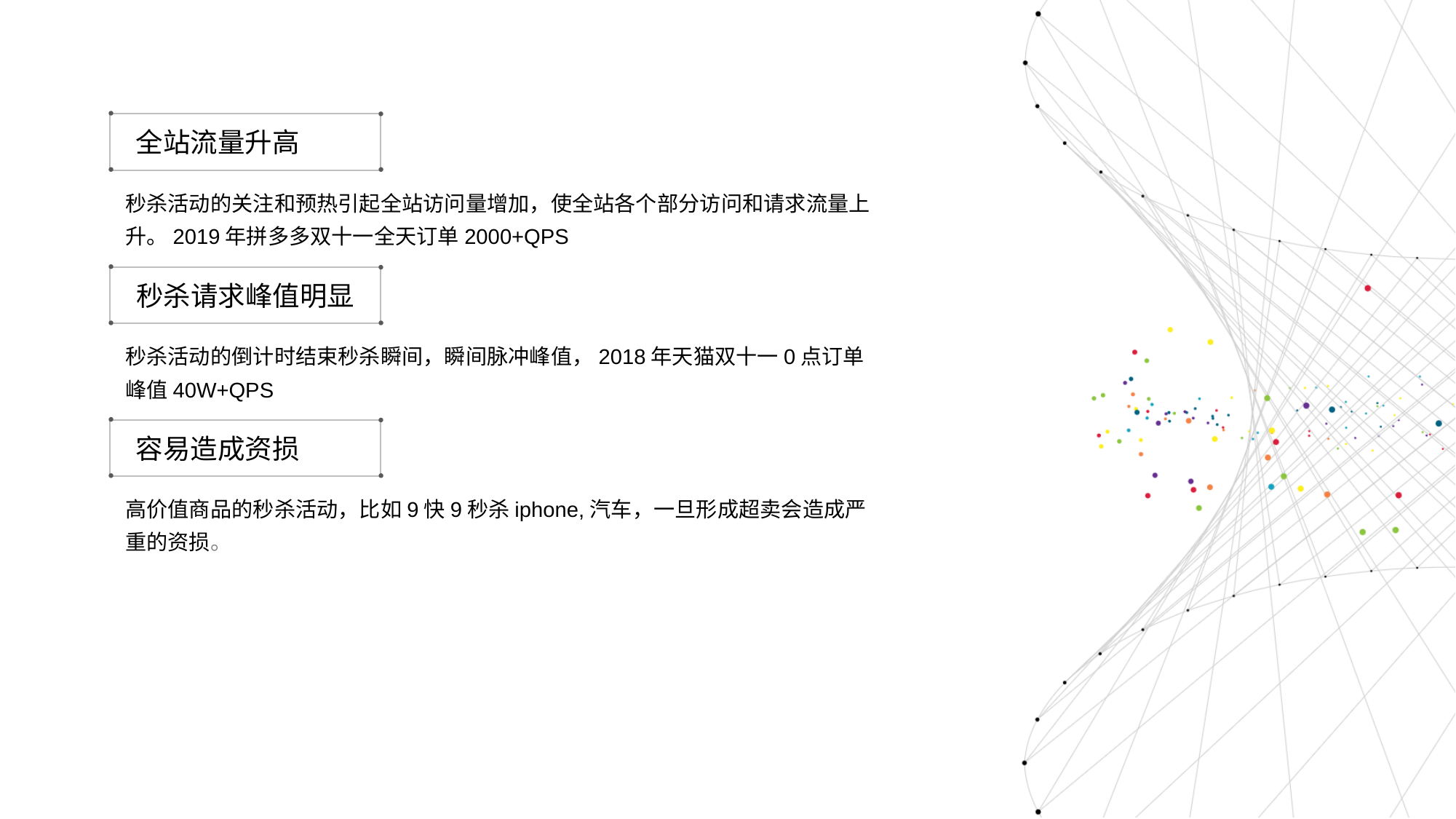

全站流量升高
秒杀活动的关注和预热引起全站访问量增加，使全站各个部分访问和请求流量上升。2019年拼多多双十一全天订单2000+QPS

秒杀请求峰值明显
秒杀活动的倒计时结束秒杀瞬间，瞬间脉冲峰值，2018年天猫双十一0点订单峰值40W+QPS

容易造成资损
高价值商品的秒杀活动，比如9快9秒杀iphone,汽车，一旦形成超卖会造成严重的资损。